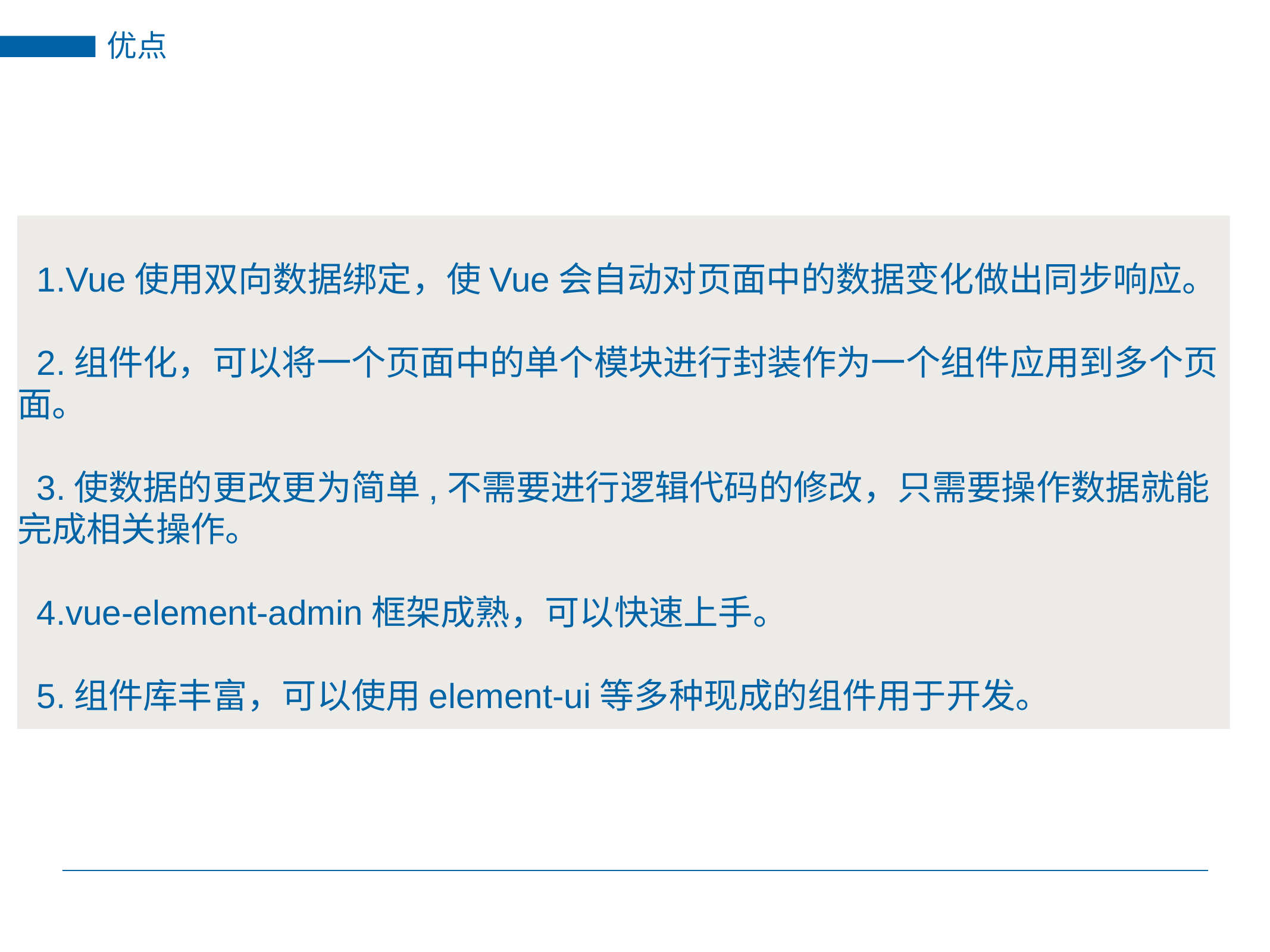

优点

  1.Vue使用双向数据绑定，使Vue会自动对页面中的数据变化做出同步响应。

  2.组件化，可以将一个页面中的单个模块进行封装作为一个组件应用到多个页面。

  3.使数据的更改更为简单,不需要进行逻辑代码的修改，只需要操作数据就能完成相关操作。

  4.vue-element-admin框架成熟，可以快速上手。

  5.组件库丰富，可以使用element-ui等多种现成的组件用于开发。